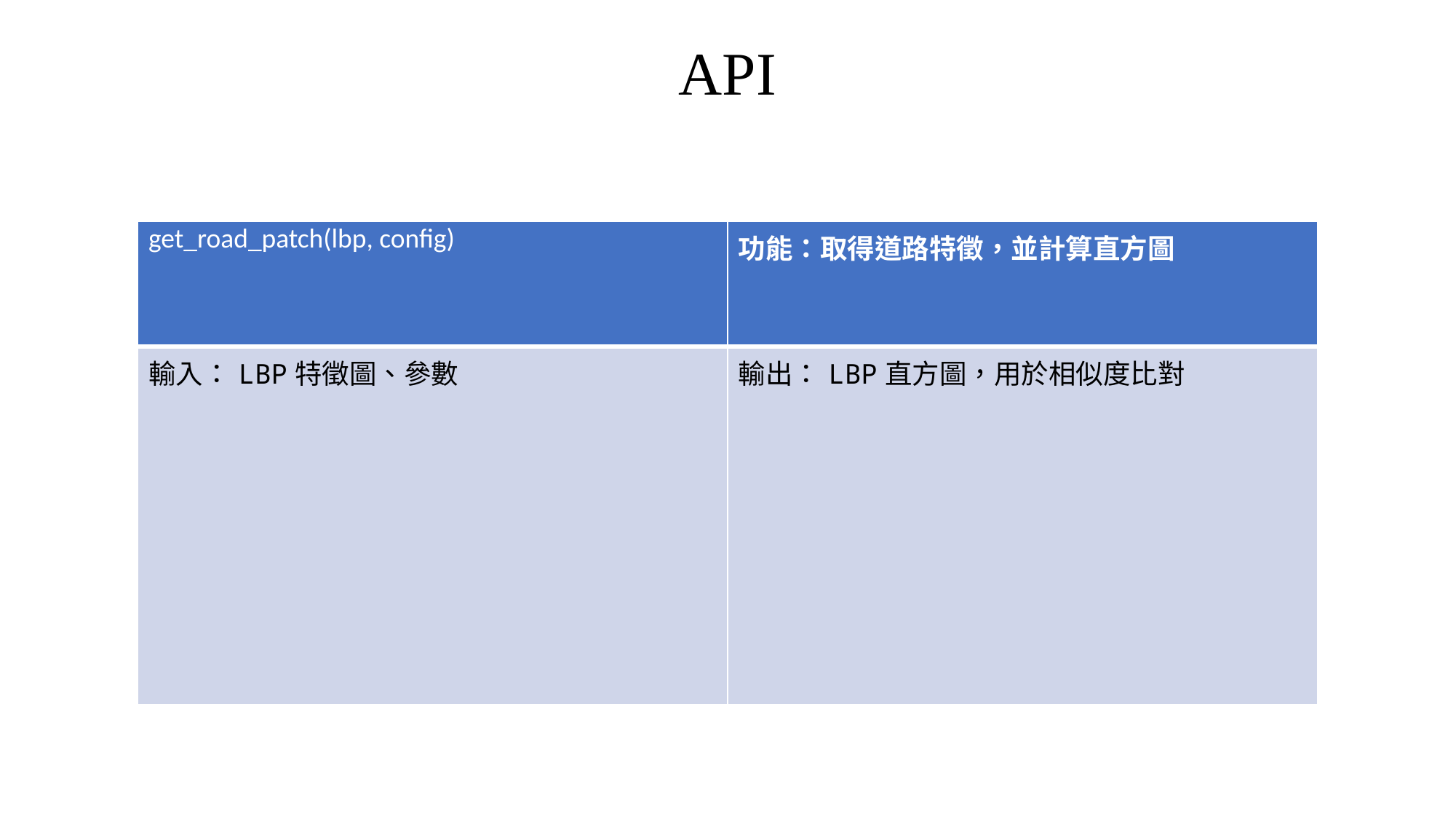

API
| get\_road\_patch(lbp, config) | 功能：取得道路特徵，並計算直方圖 |
| --- | --- |
| 輸入：LBP特徵圖、參數 | 輸出：LBP直方圖，用於相似度比對 |